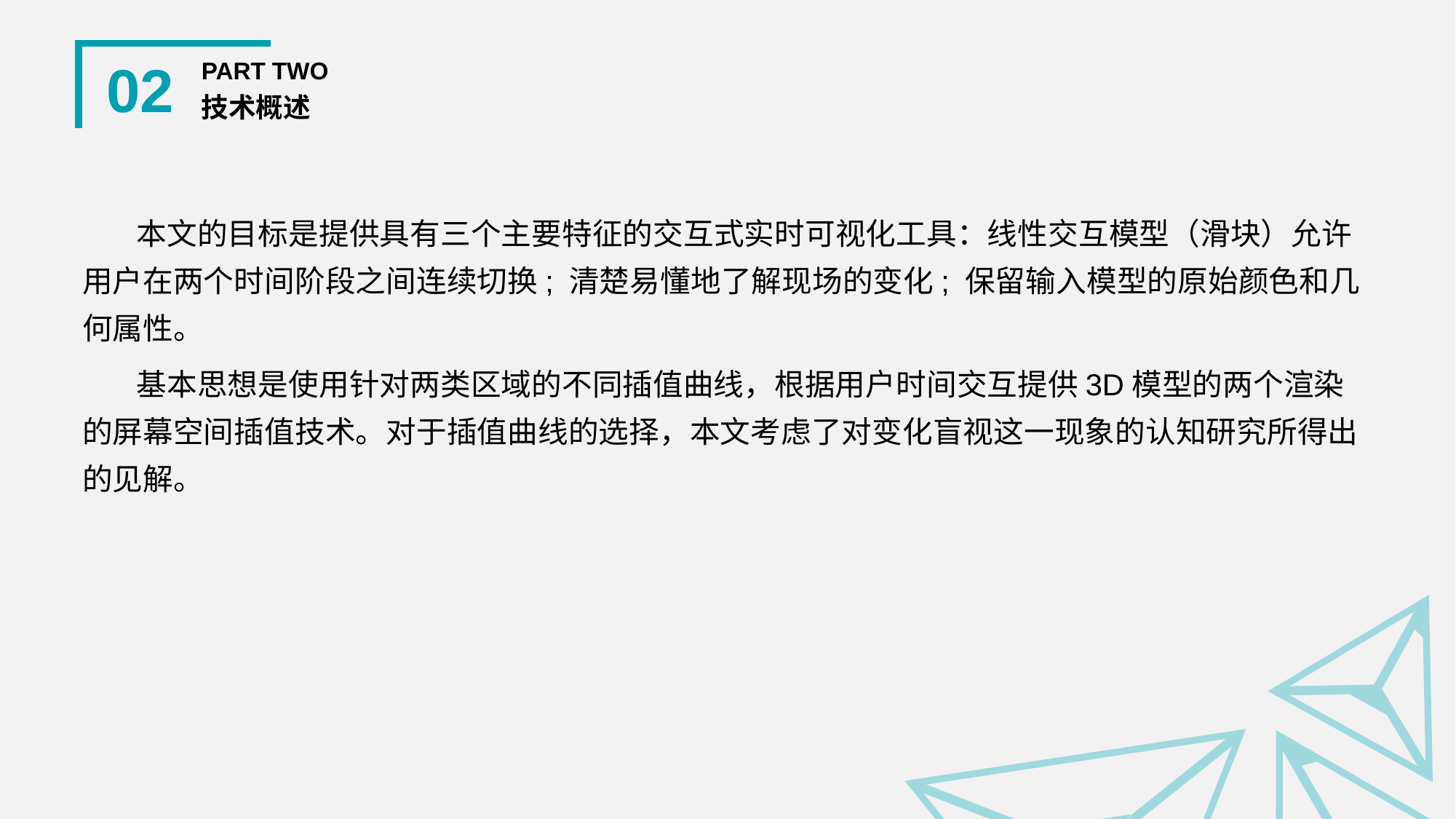

02
PART TWO
技术概述
       本文的目标是提供具有三个主要特征的交互式实时可视化工具：线性交互模型（滑块）允许用户在两​​个时间阶段之间连续切换; 清楚易懂地了解现场的变化; 保留输入模型的原始颜色和几何属性。
       基本思想是使用针对两类区域的不同插值曲线，根据用户时间交互提供3D模型的两个渲染的屏幕空间插值技术。对于插值曲线的选择，本文考虑了对变化盲视这一现象的认知研究所得出的见解。